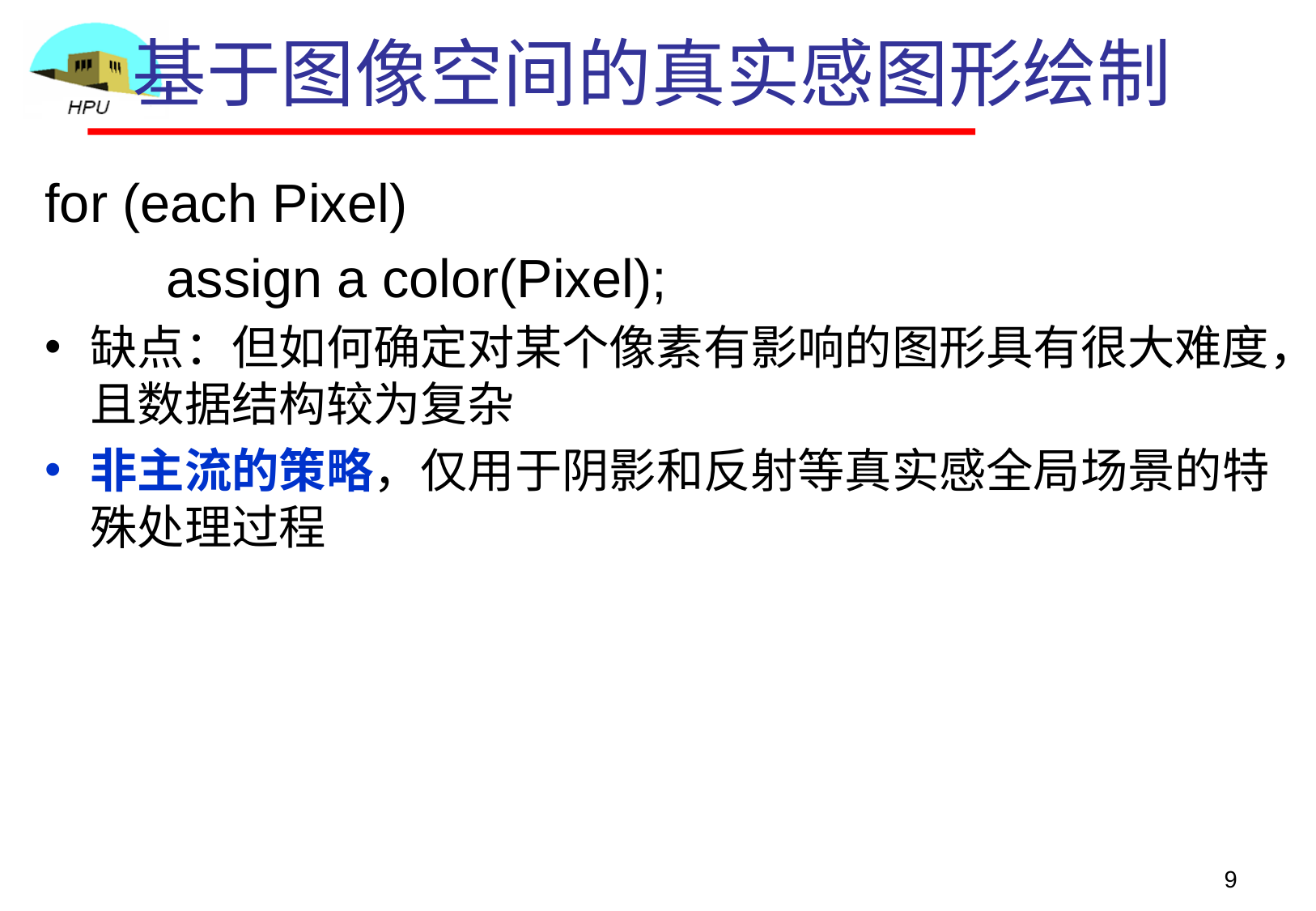

# 基于图像空间的真实感图形绘制
for (each Pixel)
	assign a color(Pixel);
缺点：但如何确定对某个像素有影响的图形具有很大难度，且数据结构较为复杂
非主流的策略，仅用于阴影和反射等真实感全局场景的特殊处理过程
9